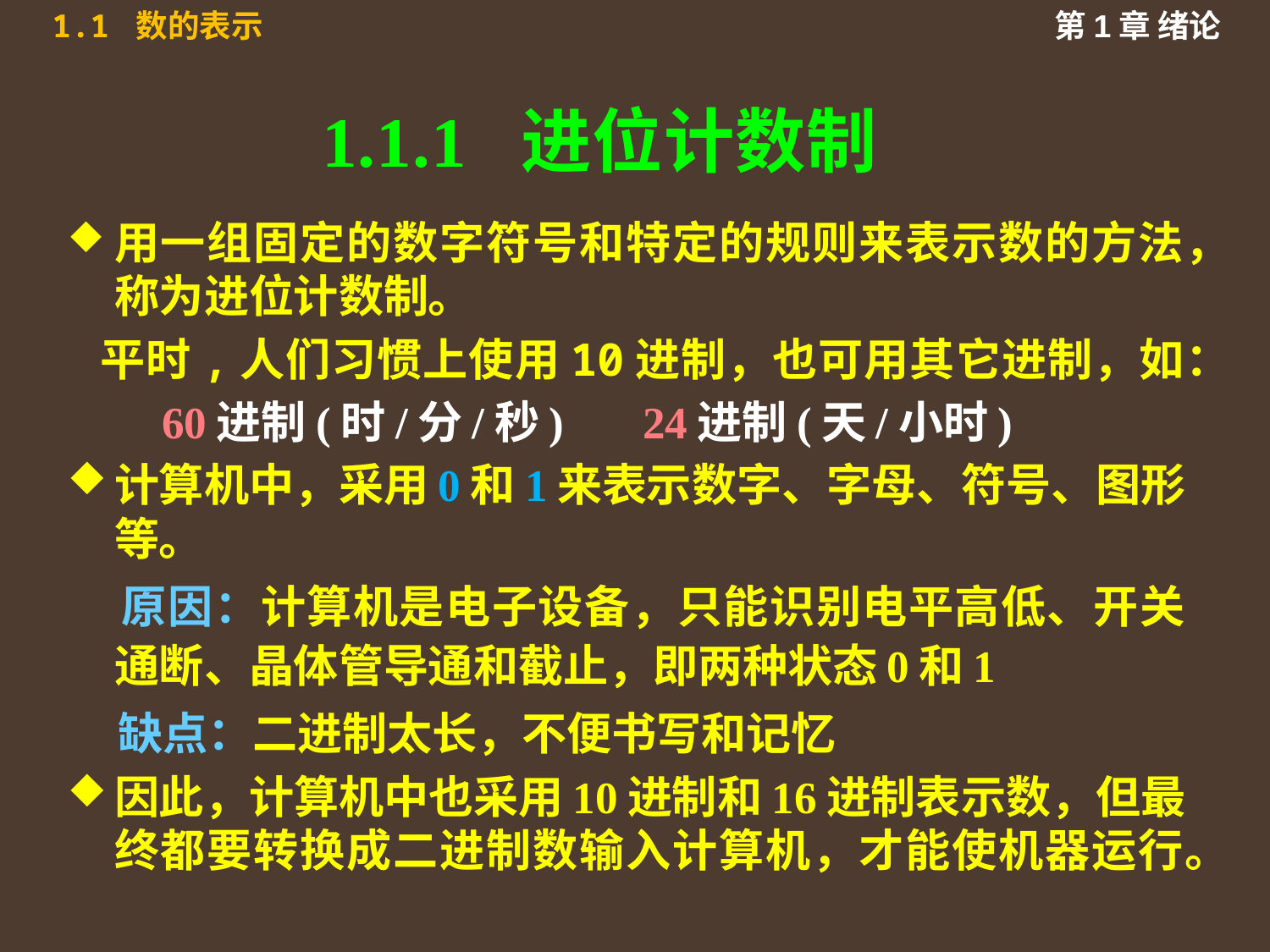

# 1.1.1  进位计数制
用一组固定的数字符号和特定的规则来表示数的方法，称为进位计数制。
  平时,人们习惯上使用10进制，也可用其它进制，如：
    60进制(时/分/秒)       24进制(天/小时)
计算机中，采用0和1来表示数字、字母、符号、图形等。
    原因：计算机是电子设备，只能识别电平高低、开关通断、晶体管导通和截止，即两种状态0和1
    缺点：二进制太长，不便书写和记忆
因此，计算机中也采用10进制和16进制表示数，但最终都要转换成二进制数输入计算机，才能使机器运行。